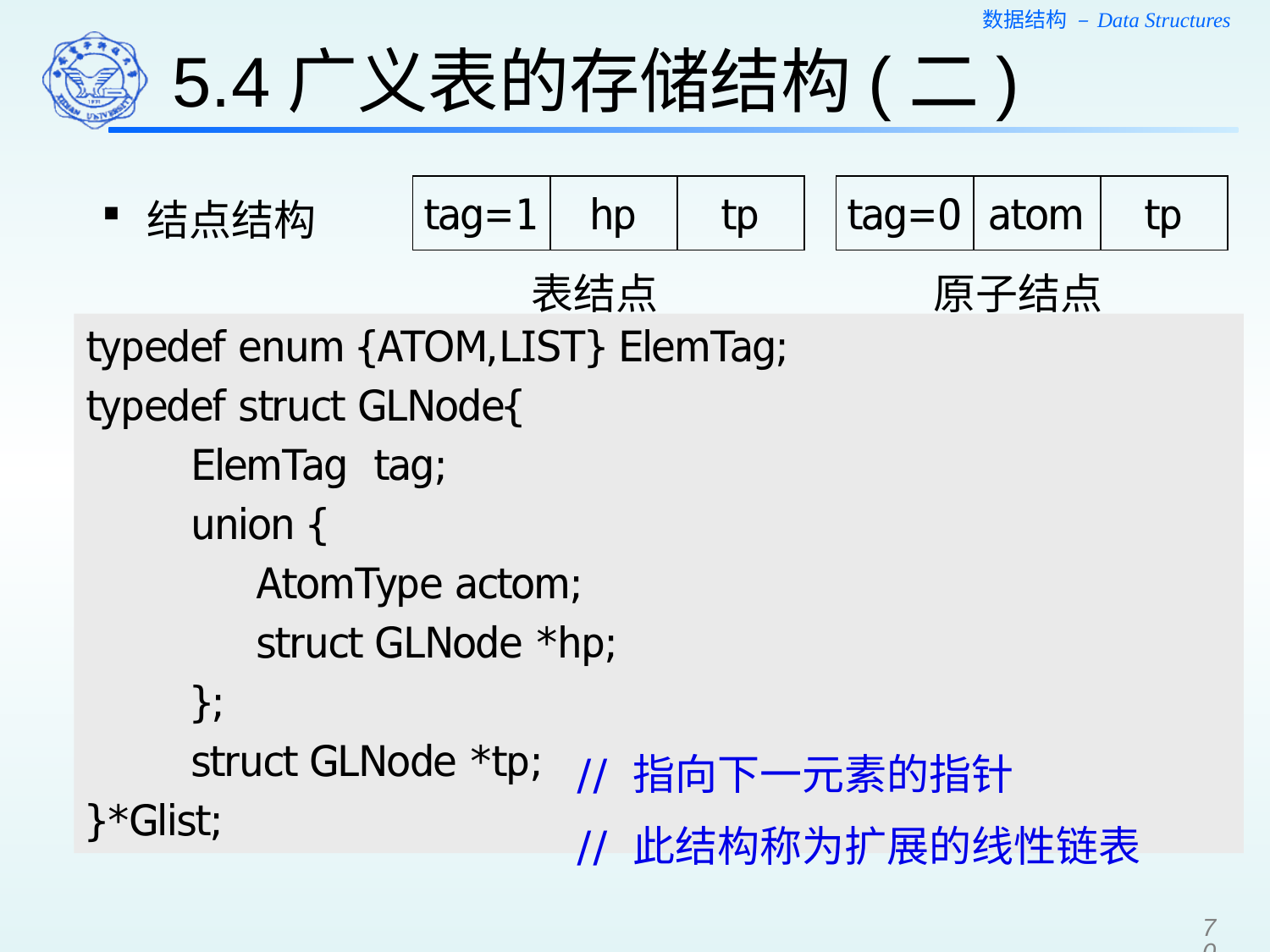

5.4广义表的存储结构(二)
tag=1
hp
tp
表结点
tag=0
atom
tp
原子结点
结点结构
typedef enum {ATOM,LIST} ElemTag;
typedef struct GLNode{
        ElemTag  tag;
        union {
             AtomType actom;
             struct GLNode *hp;
        };
        struct GLNode *tp;
}*Glist;
// 指向下一元素的指针
// 此结构称为扩展的线性链表
70